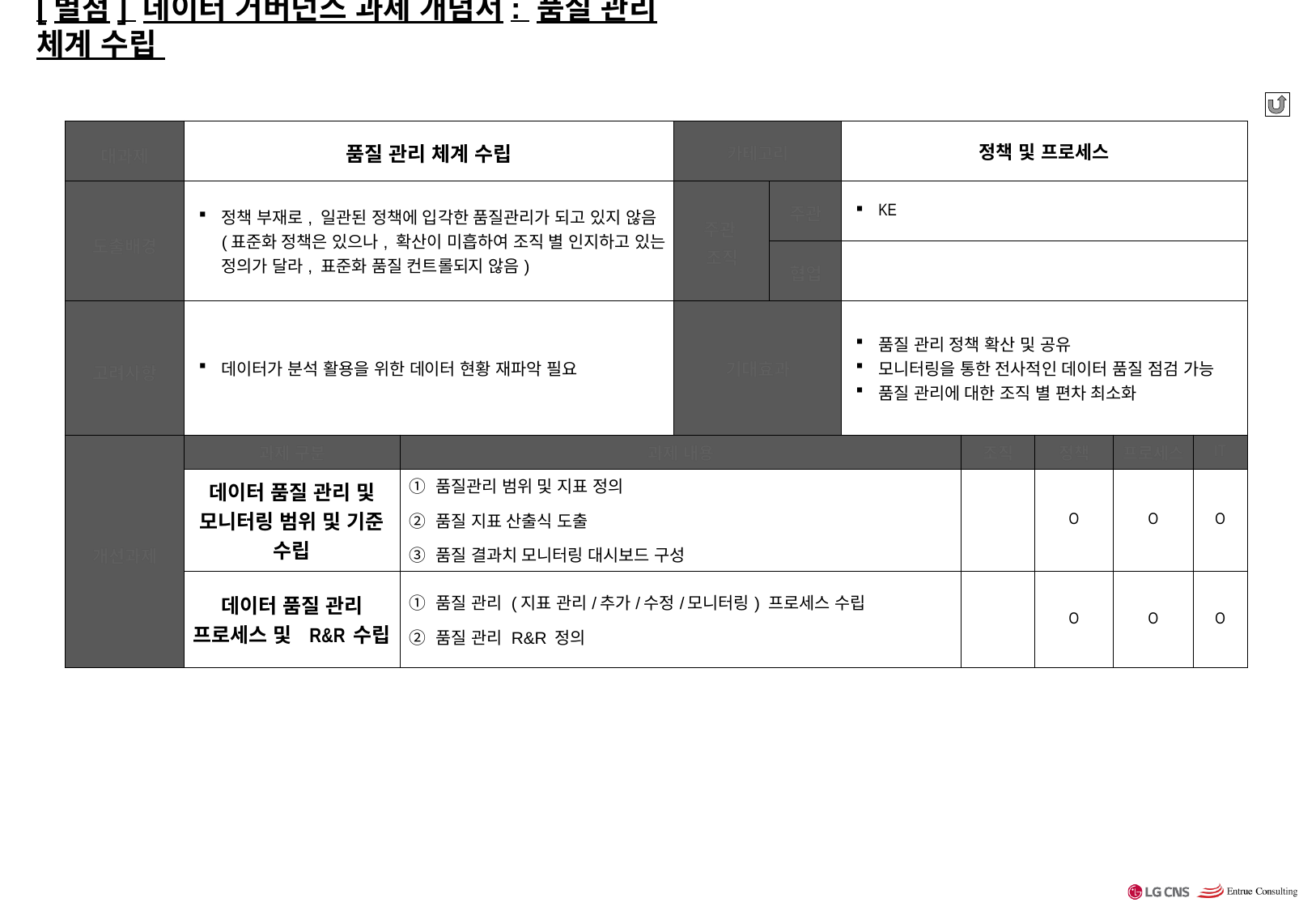

# [별첨] 데이터 거버넌스 과제 개념서: 품질 관리 체계 수립

| 대과제 | 품질 관리 체계 수립 |  | 카테고리 |  | 정책 및 프로세스 |  |  |  |  |
| --- | --- | --- | --- | --- | --- | --- | --- | --- | --- |
| 도출배경 | 정책 부재로, 일관된 정책에 입각한 품질관리가 되고 있지 않음 (표준화 정책은 있으나, 확산이 미흡하여 조직 별 인지하고 있는 정의가 달라, 표준화 품질 컨트롤되지 않음) |  | 주관 조직 | 주관 | KE |  |  |  |  |
|  |  |  |  | 협업 |  |  |  |  |  |
| 고려사항 | 데이터가 분석 활용을 위한 데이터 현황 재파악 필요 |  | 기대효과 |  | 품질 관리 정책 확산 및 공유 모니터링을 통한 전사적인 데이터 품질 점검 가능 품질 관리에 대한 조직 별 편차 최소화 |  |  |  |  |
| 개선과제 | 과제 구분 | 과제 내용 |  |  |  | 조직 | 정책 | 프로세스 | IT |
|  | 데이터 품질 관리 및 모니터링 범위 및 기준 수립 | ① 품질관리 범위 및 지표 정의 ② 품질 지표 산출식 도출 ③ 품질 결과치 모니터링 대시보드 구성 |  |  |  |  | O | O | O |
|  | 데이터 품질 관리 프로세스 및 R&R 수립 | ① 품질 관리 (지표 관리/추가/수정/모니터링) 프로세스 수립 ② 품질 관리 R&R 정의 |  |  |  |  | O | O | O |